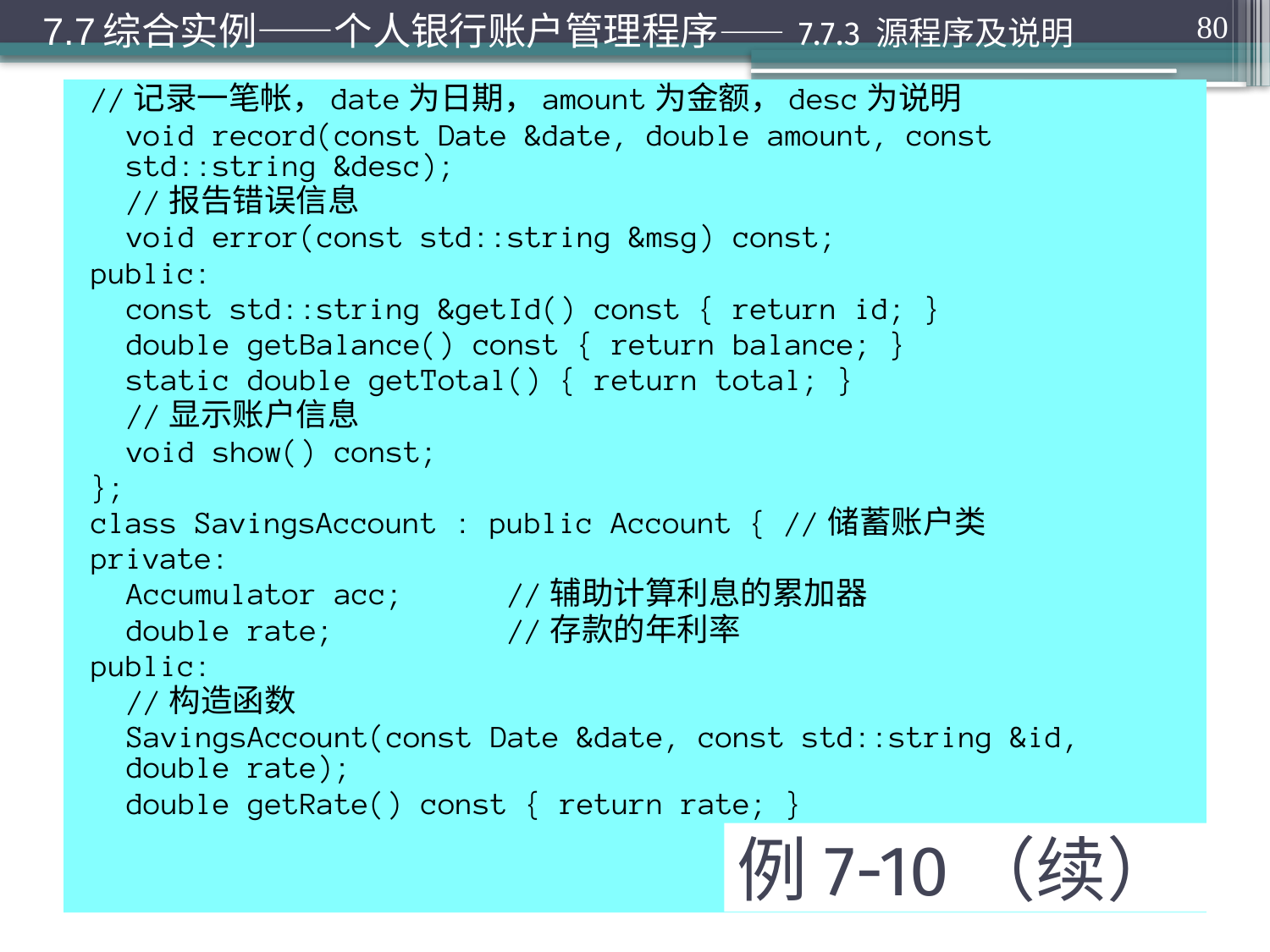

7.7综合实例——个人银行账户管理程序—— 7.7.3 源程序及说明
80
//记录一笔帐，date为日期，amount为金额，desc为说明
	void record(const Date &date, double amount, const std::string &desc);
	//报告错误信息
	void error(const std::string &msg) const;
public:
	const std::string &getId() const { return id; }
	double getBalance() const { return balance; }
	static double getTotal() { return total; }
	//显示账户信息
	void show() const;
};
class SavingsAccount : public Account { //储蓄账户类
private:
	Accumulator acc;	//辅助计算利息的累加器
	double rate;		//存款的年利率
public:
	//构造函数
	SavingsAccount(const Date &date, const std::string &id, double rate);
	double getRate() const { return rate; }

# 例7-10（续）